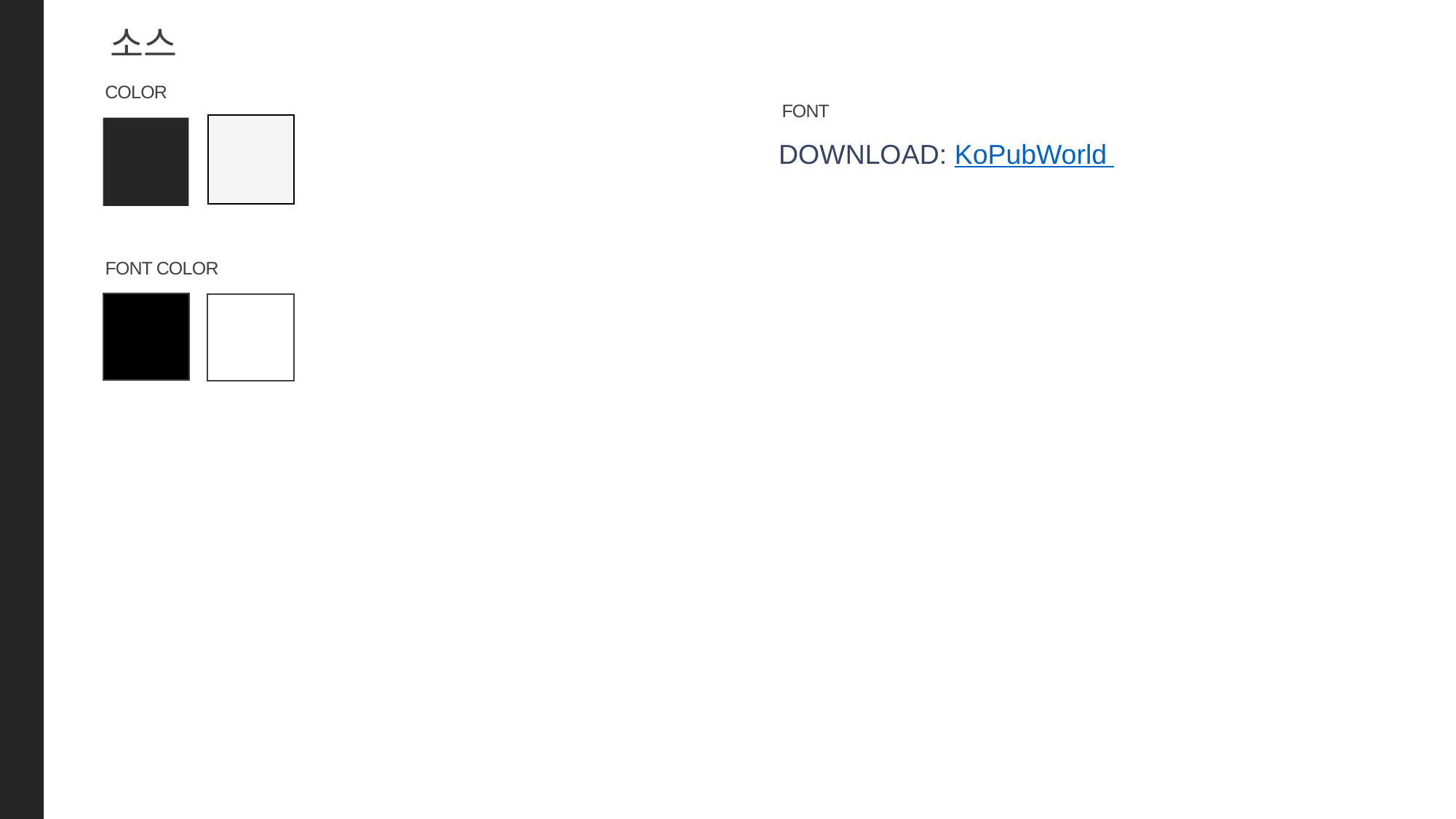

COLOR

FONT COLOR

소스
COLOR

FONT COLOR

FONT
DOWNLOAD: KoPubWorld